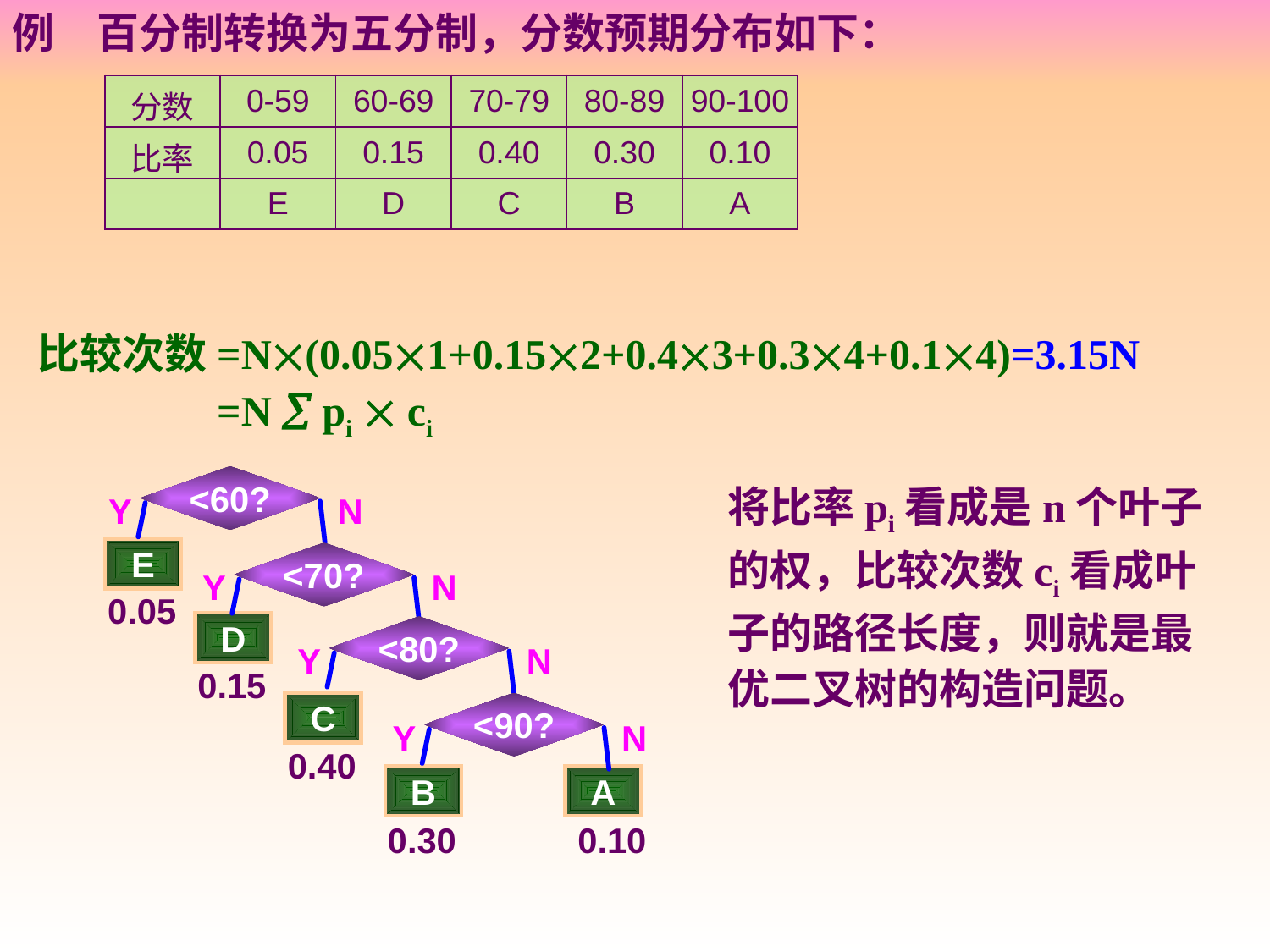

例　百分制转换为五分制，分数预期分布如下：
| 分数 | 0-59 | 60-69 | 70-79 | 80-89 | 90-100 |
| --- | --- | --- | --- | --- | --- |
| 比率 | 0.05 | 0.15 | 0.40 | 0.30 | 0.10 |
|  | E | D | C | B | A |
比较次数=N×(0.05×1+0.15×2+0.4×3+0.3×4+0.1×4)=3.15N
　　　　=N ∑ pi × ci
<60?
Y
N

将比率pi看成是n个叶子的权，比较次数ci看成叶子的路径长度，则就是最优二叉树的构造问题。
E
<70?
Y
N

0.05
0.15
0.40
0.30
0.10
D
<80?
Y
N

C
<90?
Y
N

B
A